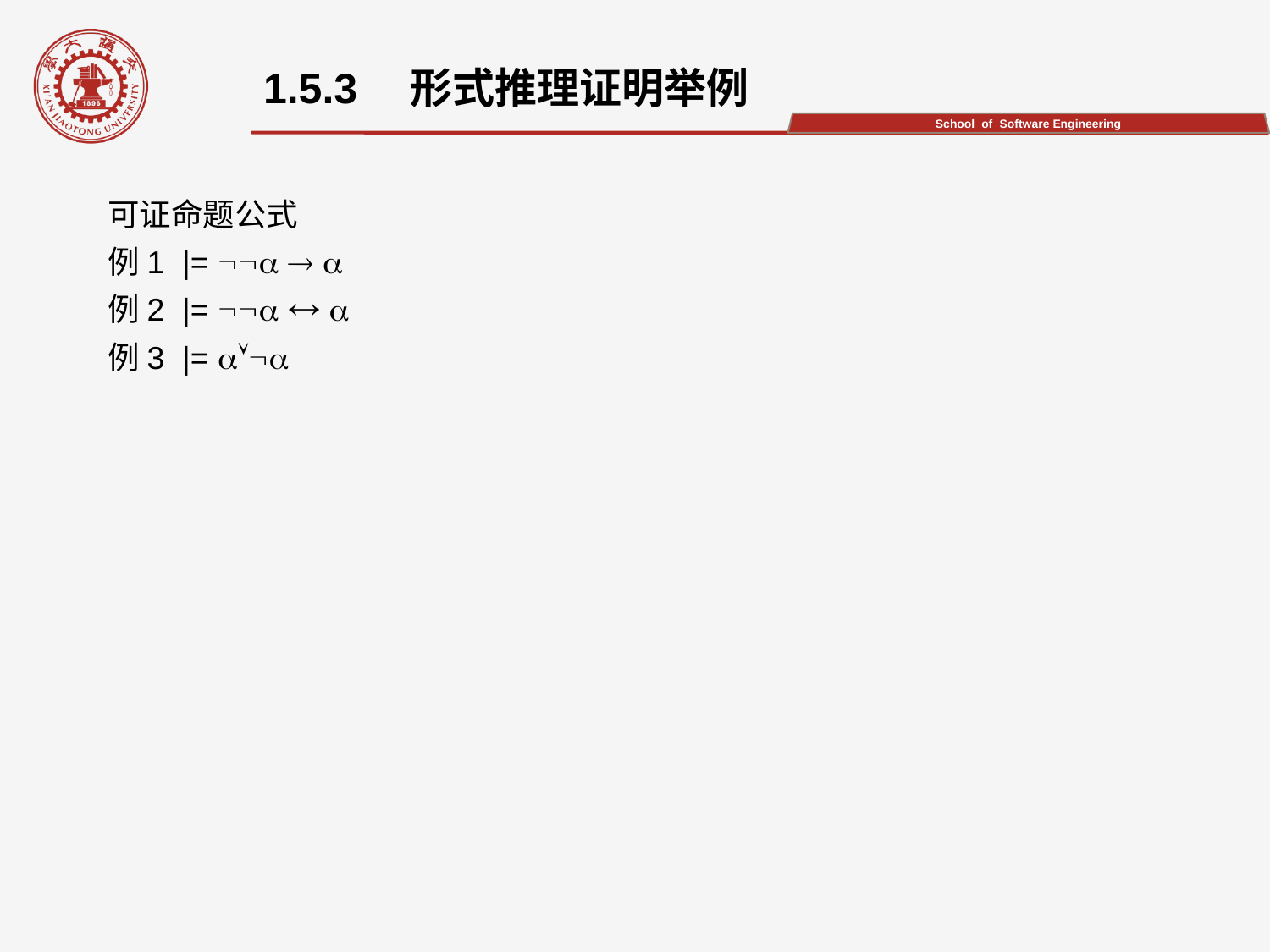

1.5.3　形式推理证明举例
可证命题公式
例1  |= ¬¬α → α
例2  |= ¬¬α ↔ α
例3  |= α∨¬α